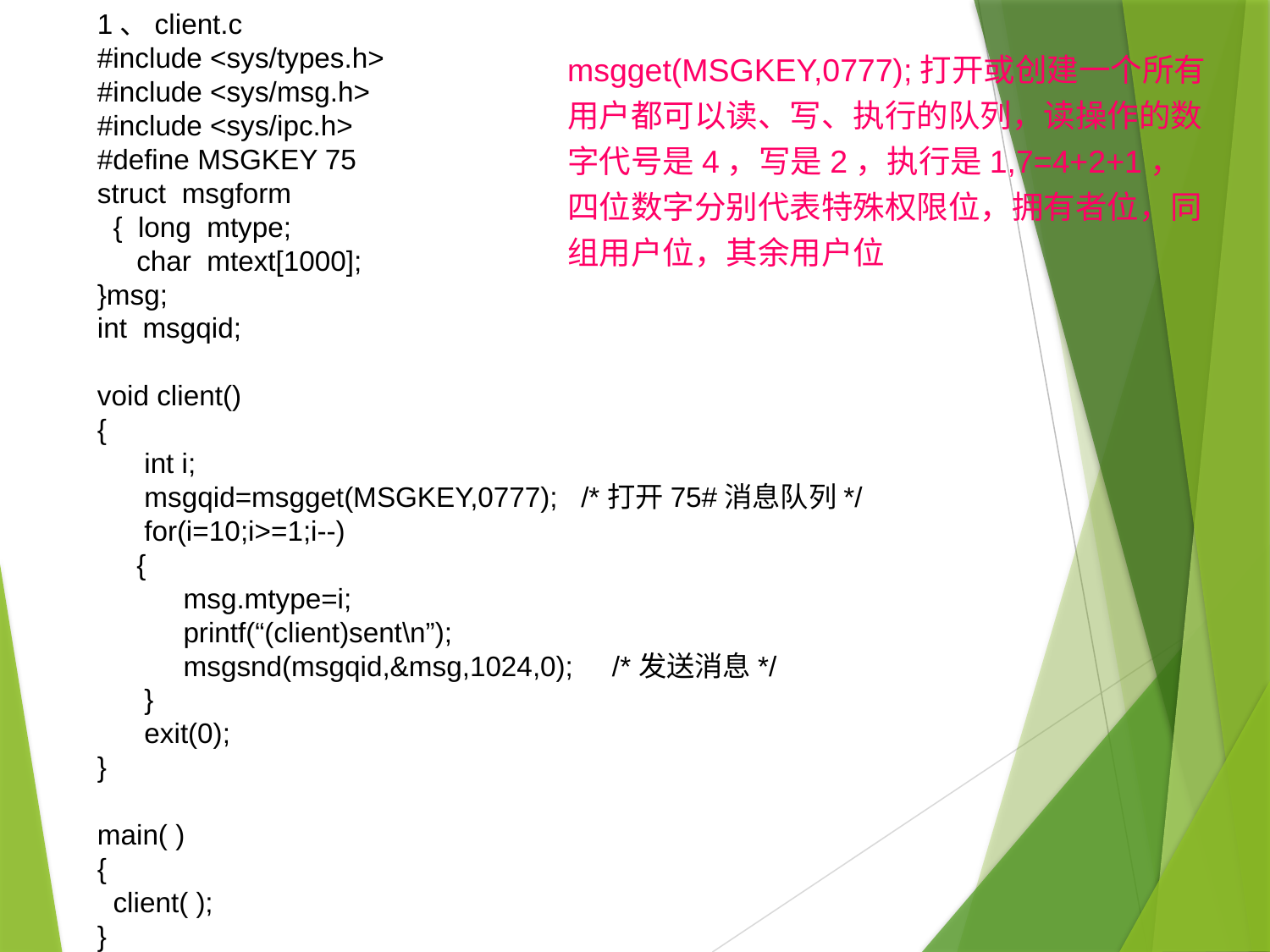

1、client.c
#include <sys/types.h>
#include <sys/msg.h>
#include <sys/ipc.h>
#define MSGKEY 75
struct  msgform
  {  long  mtype;
     char  mtext[1000];
}msg;
int  msgqid;

void client()
{
      int i;
      msgqid=msgget(MSGKEY,0777);   /*打开75#消息队列*/
      for(i=10;i>=1;i--)
     {
           msg.mtype=i;
           printf(“(client)sent\n”);
           msgsnd(msgqid,&msg,1024,0);     /*发送消息*/
      }
      exit(0);
}

main( )
{
  client( );
}
msgget(MSGKEY,0777);打开或创建一个所有用户都可以读、写、执行的队列，读操作的数字代号是4，写是2，执行是1,7=4+2+1，四位数字分别代表特殊权限位，拥有者位，同组用户位，其余用户位